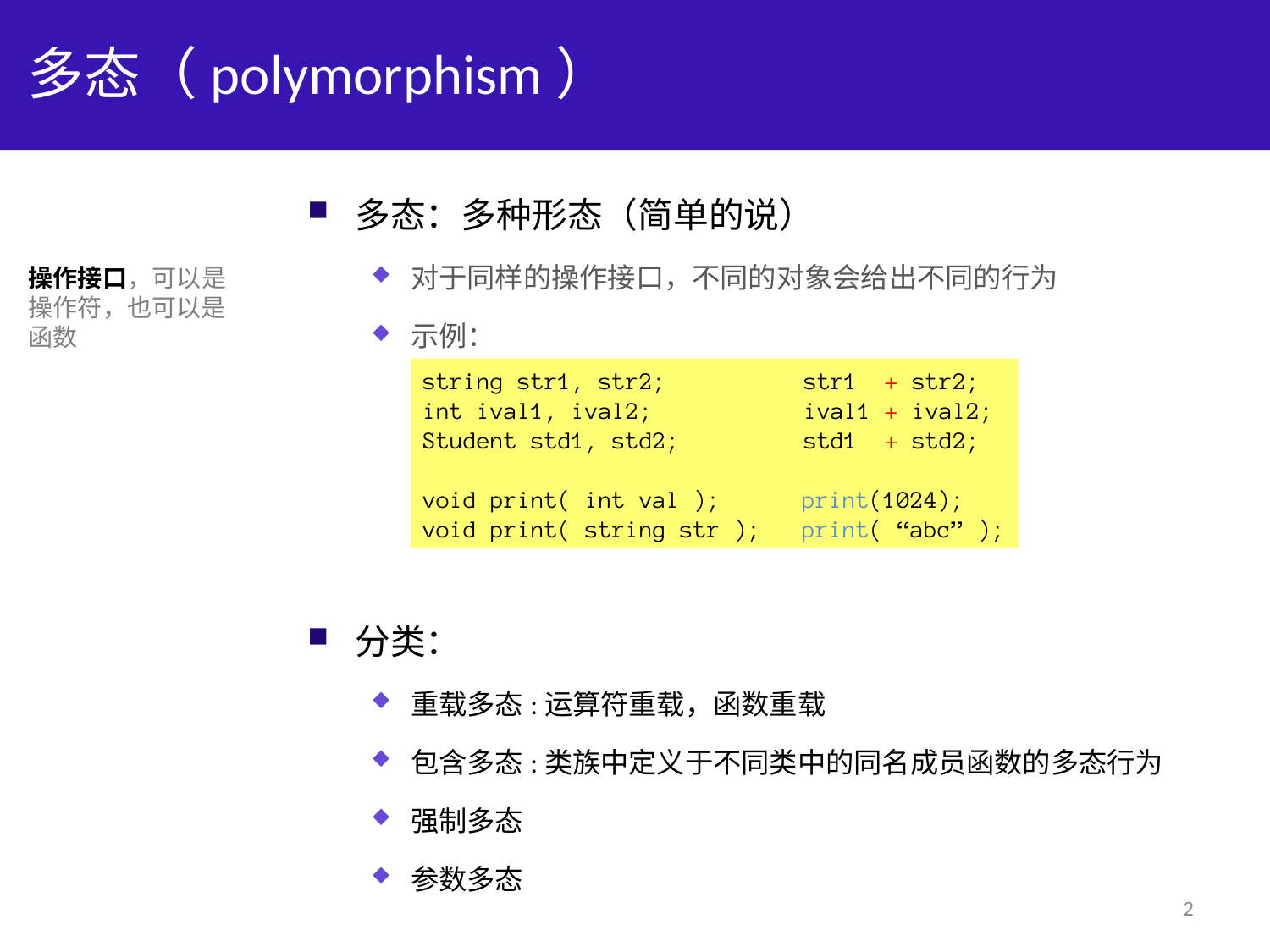

# 多态（polymorphism）
多态：多种形态（简单的说）
对于同样的操作接口，不同的对象会给出不同的行为
示例：

分类：
重载多态:运算符重载，函数重载
包含多态:类族中定义于不同类中的同名成员函数的多态行为
强制多态
参数多态
操作接口，可以是
操作符，也可以是
函数
string str1, str2;  	str1  + str2;
int ival1, ival2;   	ival1 + ival2;
Student std1, std2; 	std1  + std2;

void print( int val );      print(1024);
void print( string str );   print( “abc” );
2